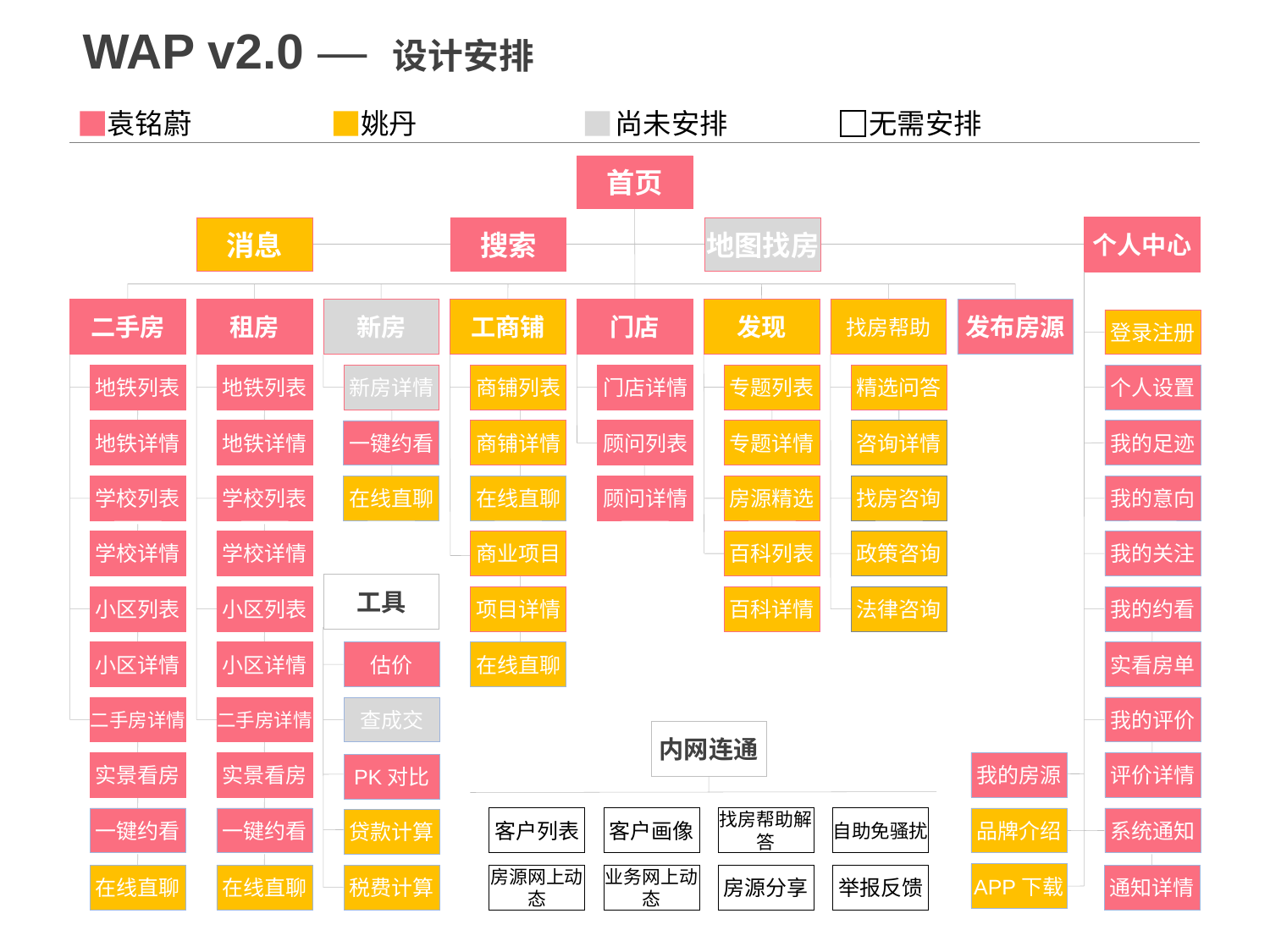

# WAP v2.0 — 设计安排
袁铭蔚		姚丹		尚未安排		无需安排

首页
个人中心
消息
搜索
地图找房

二手房
租房
新房
工商铺
门店
发现
找房帮助
发布房源
登录注册

地铁列表
地铁列表
新房详情
商铺列表
门店详情
专题列表
精选问答
个人设置

地铁详情
地铁详情
商铺详情
顾问列表
专题详情
咨询详情
我的足迹
一键约看

学校列表
学校列表
在线直聊
在线直聊
顾问详情
房源精选
找房咨询
我的意向

学校详情
学校详情
商业项目
百科列表
政策咨询
我的关注

工具

小区列表
小区列表
项目详情
百科详情
法律咨询
我的约看

估价
小区详情
小区详情
在线直聊
实看房单

查成交
二手房详情
二手房详情
我的评价

内网连通

客户列表
房源网上动态
客户画像
业务网上动态
找房帮助解答
自助免骚扰
举报反馈
房源分享

实景看房
实景看房
我的房源
评价详情
PK对比

品牌介绍
一键约看
一键约看
系统通知
贷款计算

APP下载
在线直聊
在线直聊
税费计算
通知详情